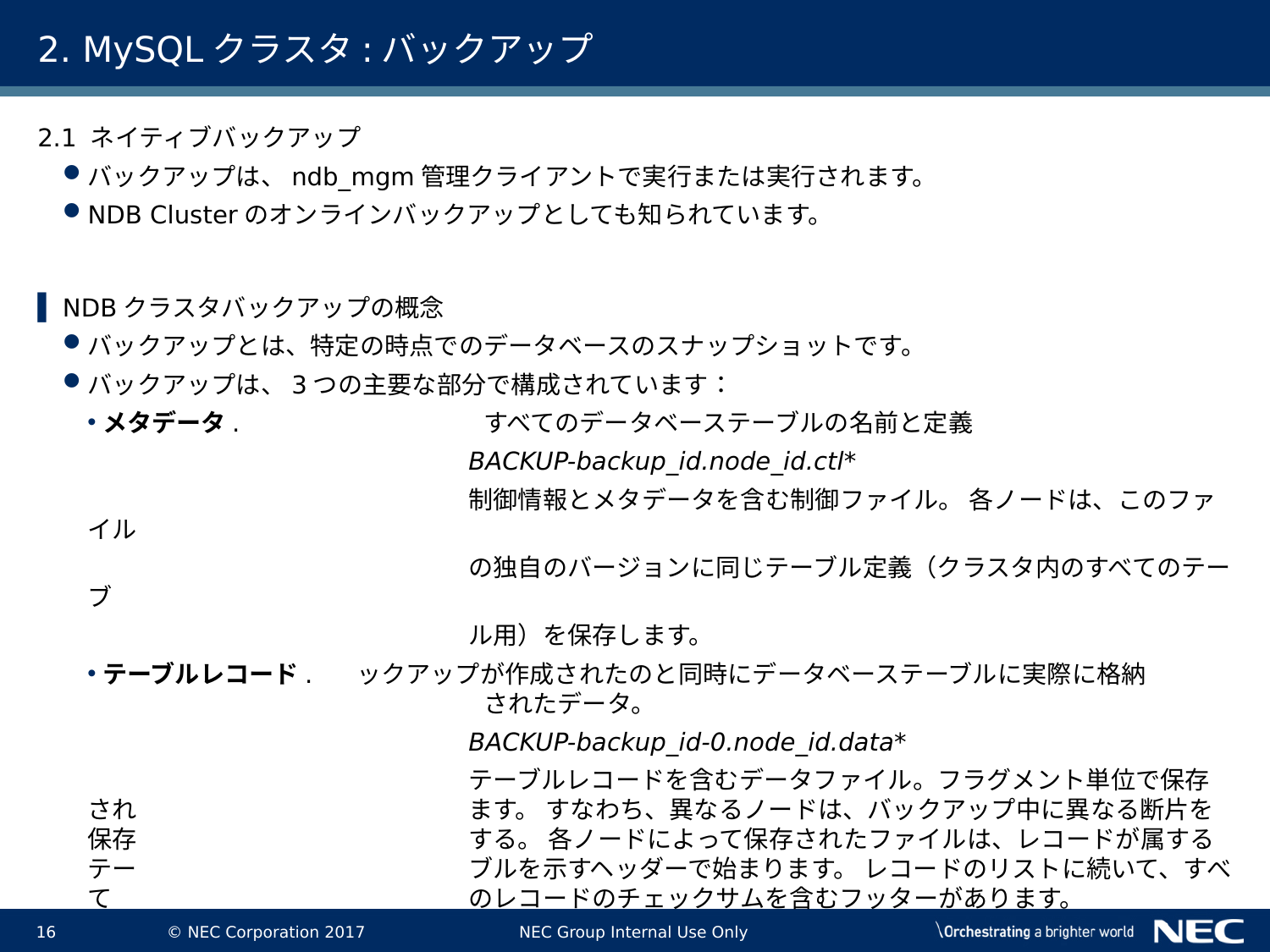

# 2. MySQLクラスタ:バックアップ
2.1 ネイティブバックアップ
バックアップは、ndb_mgm管理クライアントで実行または実行されます。
NDB Clusterのオンラインバックアップとしても知られています。

NDBクラスタバックアップの概念
バックアップとは、特定の時点でのデータベースのスナップショットです。
バックアップは、3つの主要な部分で構成されています：
メタデータ.		すべてのデータベーステーブルの名前と定義
			BACKUP-backup_id.node_id.ctl*
			制御情報とメタデータを含む制御ファイル。 各ノードは、このファイル
			の独自のバージョンに同じテーブル定義（クラスタ内のすべてのテーブ
			ル用）を保存します。
テーブルレコード.	ックアップが作成されたのと同時にデータベーステーブルに実際に格納			されたデータ。
			BACKUP-backup_id-0.node_id.data*
			テーブルレコードを含むデータファイル。フラグメント単位で保存され			ます。 すなわち、異なるノードは、バックアップ中に異なる断片を保存			する。 各ノードによって保存されたファイルは、レコードが属するテー			ブルを示すヘッダーで始まります。 レコードのリストに続いて、すべて			のレコードのチェックサムを含むフッターがあります。